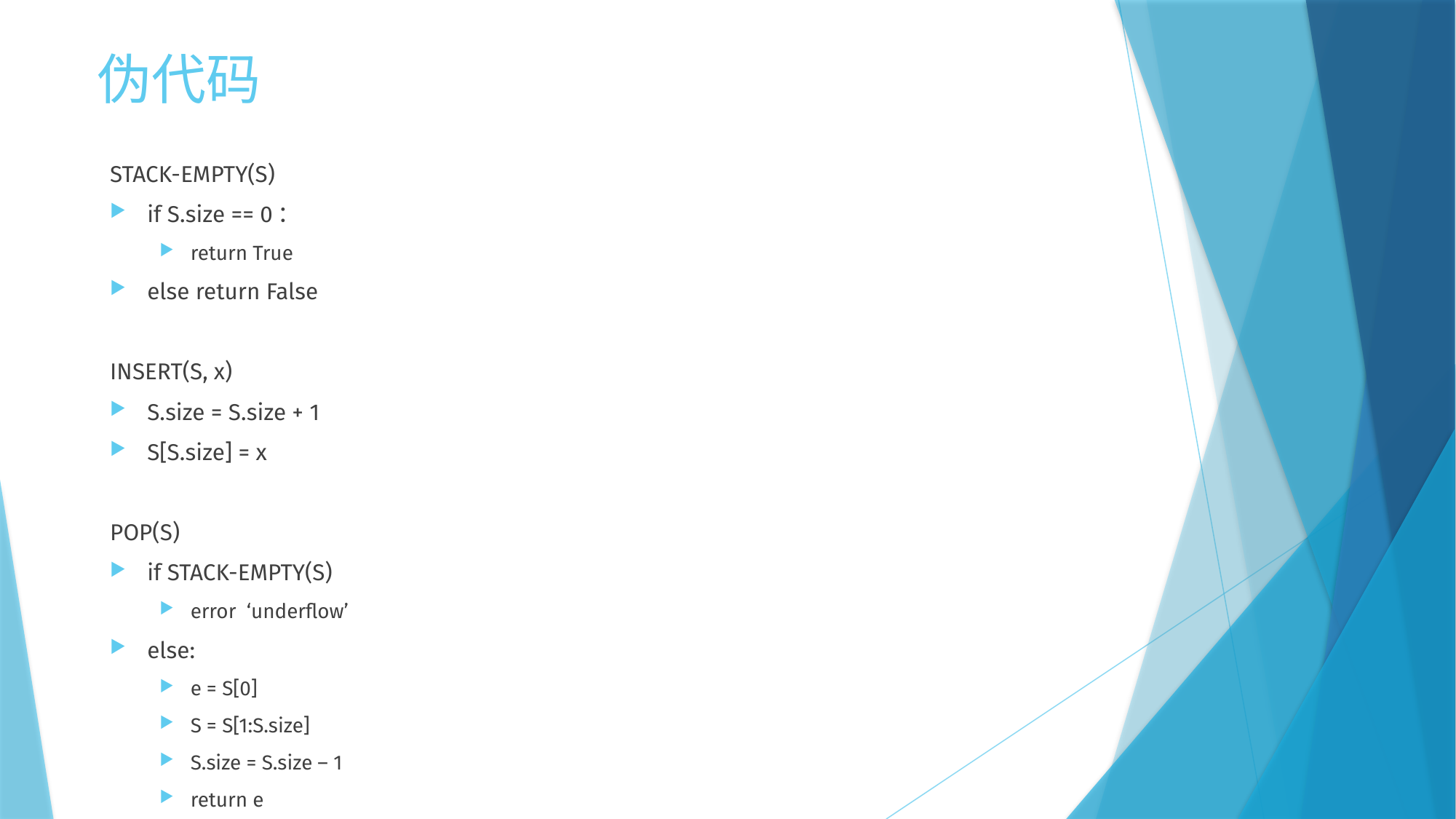

# 伪代码
STACK-EMPTY(S)
if S.size == 0：
return True
else return False

INSERT(S, x)
S.size = S.size + 1
S[S.size] = x

POP(S)
if STACK-EMPTY(S)
error  ‘underflow’
else:
e = S[0]
S = S[1:S.size]
S.size = S.size – 1
return e